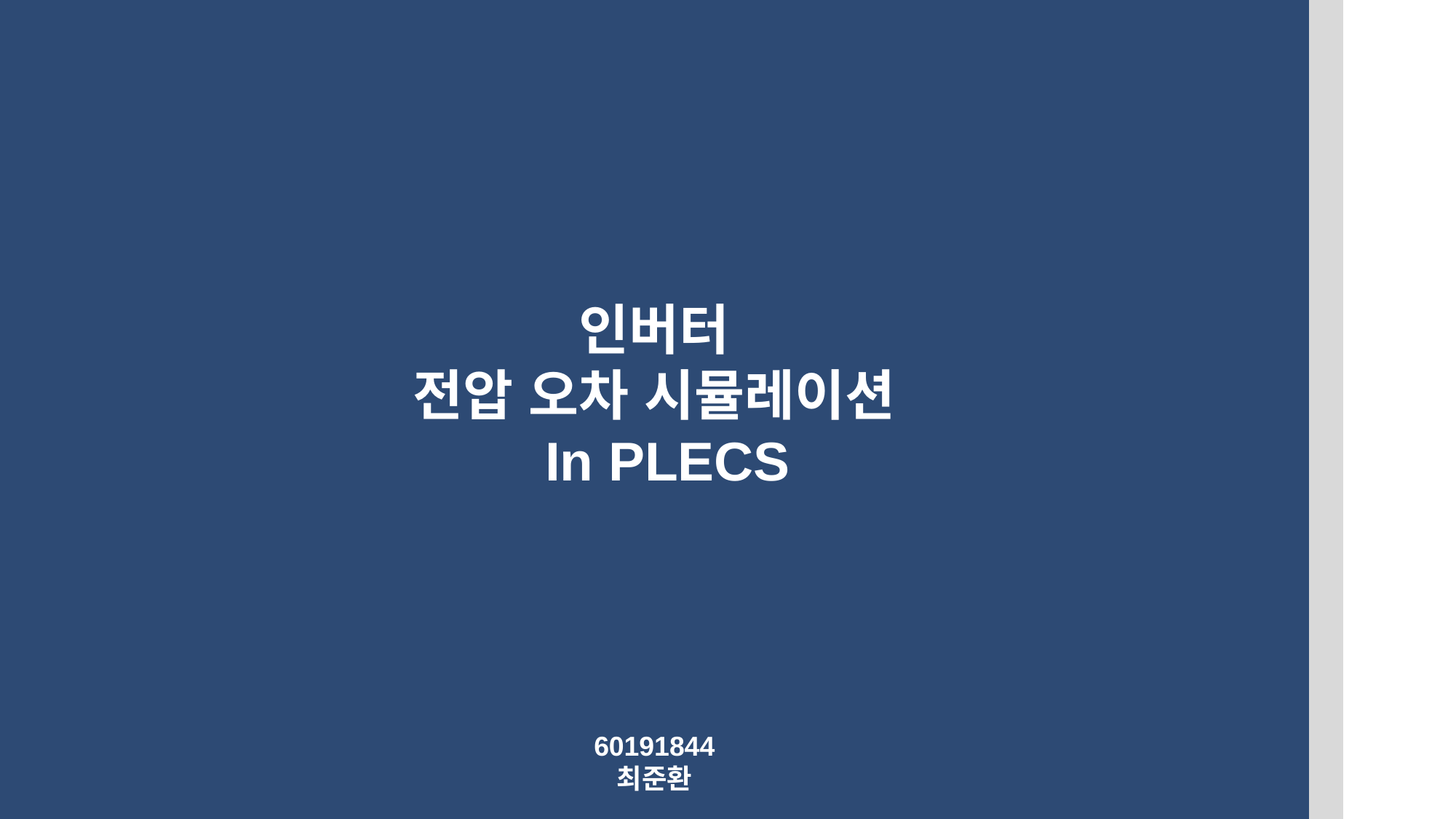

인버터
전압 오차 시뮬레이션
	In PLECS
60191844
최준환

1